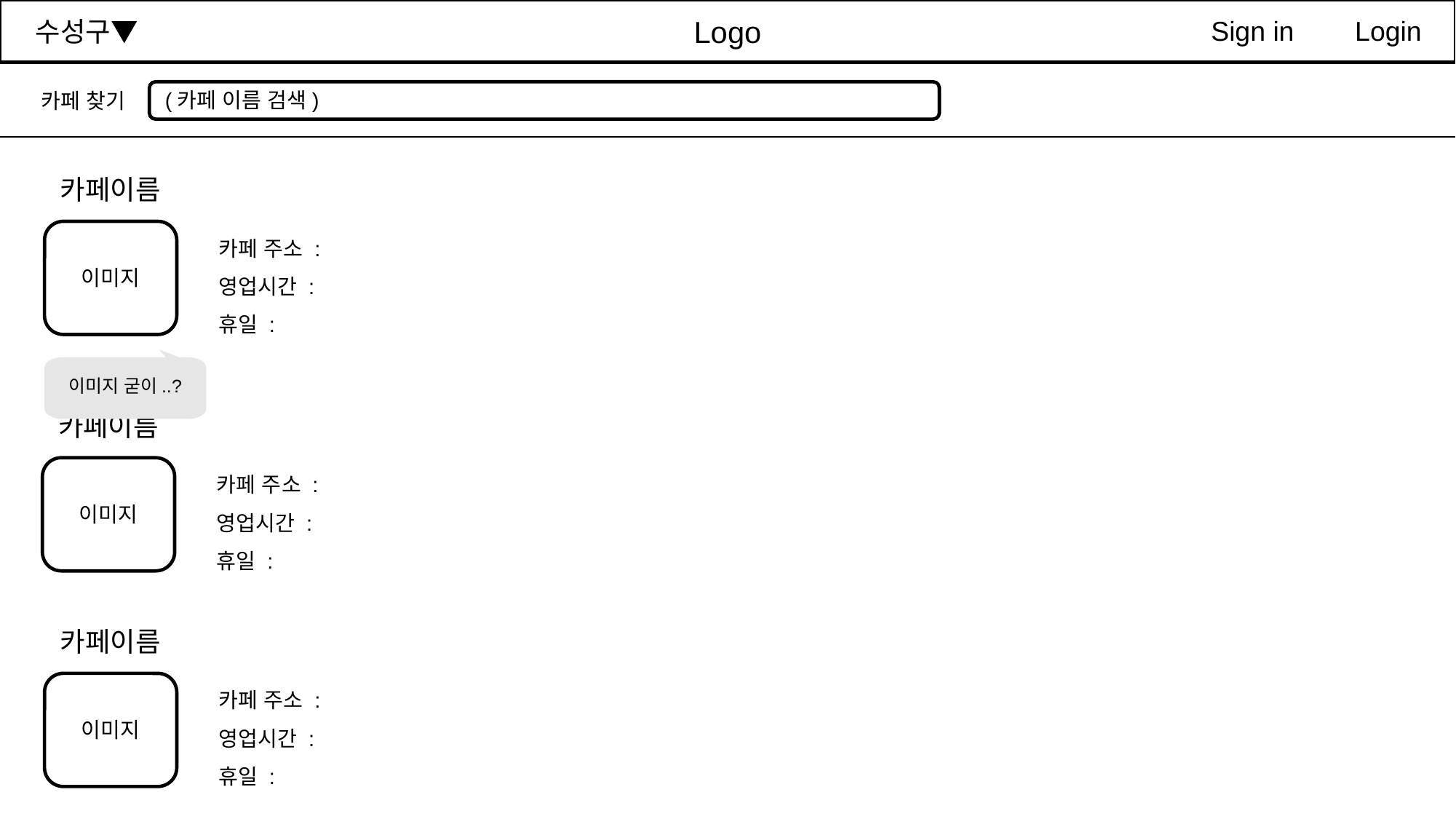

Logo
Sign in        Login
수성구▼
(카페 이름 검색)

카페 찾기
카페이름
카페 주소 :
영업시간 :
휴일 :

이미지

이미지 굳이..?
카페이름
카페 주소 :
영업시간 :
휴일 :

이미지
카페이름
카페 주소 :
영업시간 :
휴일 :

이미지